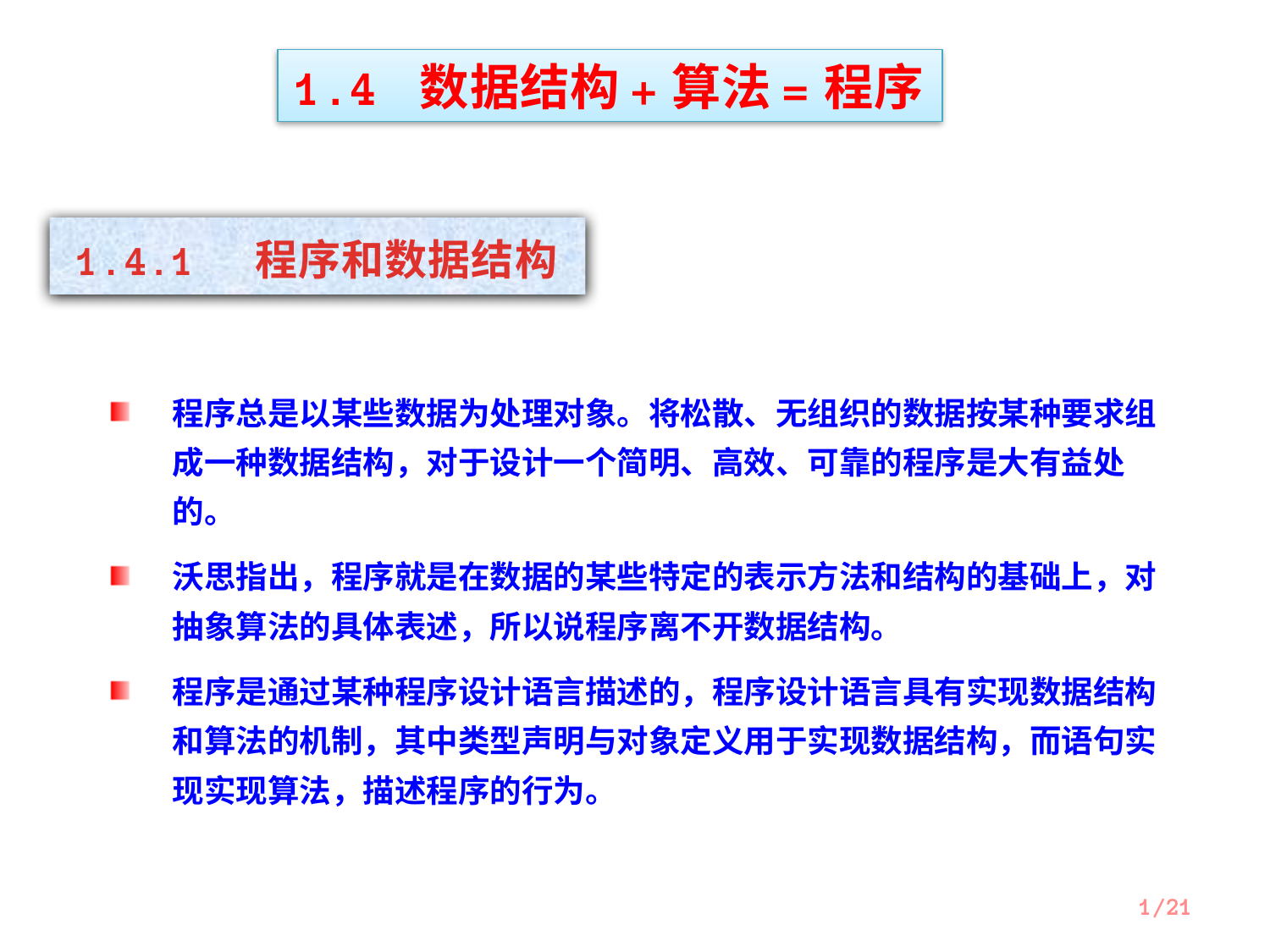

1.4 数据结构+算法=程序
1.4.1  程序和数据结构
程序总是以某些数据为处理对象。将松散、无组织的数据按某种要求组成一种数据结构，对于设计一个简明、高效、可靠的程序是大有益处的。
沃思指出，程序就是在数据的某些特定的表示方法和结构的基础上，对抽象算法的具体表述，所以说程序离不开数据结构。
程序是通过某种程序设计语言描述的，程序设计语言具有实现数据结构和算法的机制，其中类型声明与对象定义用于实现数据结构，而语句实现实现算法，描述程序的行为。
1/21